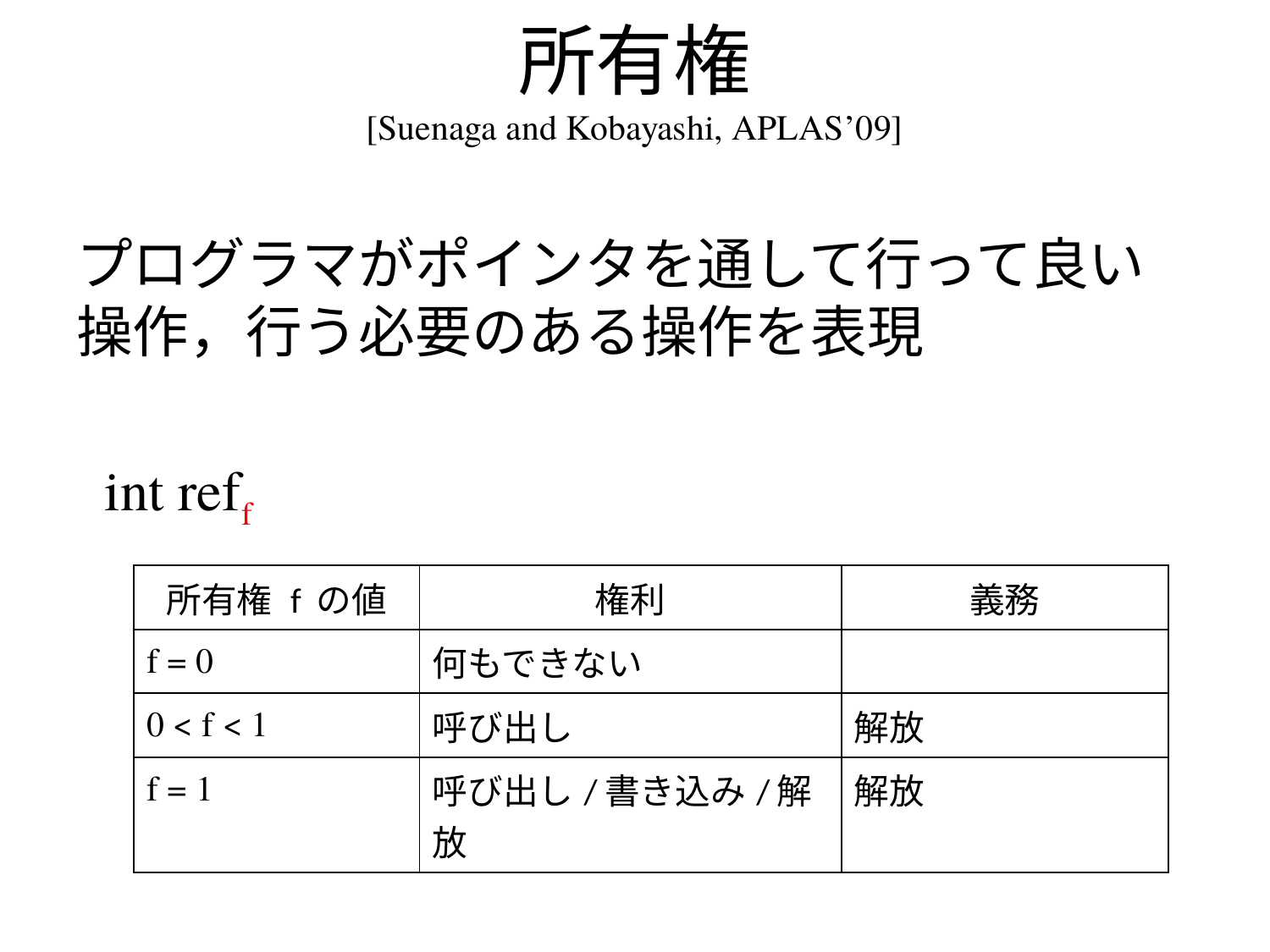

# 所有権 [Suenaga and Kobayashi, APLAS’09]
プログラマがポインタを通して行って良い操作，行う必要のある操作を表現

  int reff

| 所有権 f の値 | 権利 | 義務 |
| --- | --- | --- |
| f = 0 | 何もできない |  |
| 0 < f < 1 | 呼び出し | 解放 |
| f = 1 | 呼び出し/書き込み/解放 | 解放 |